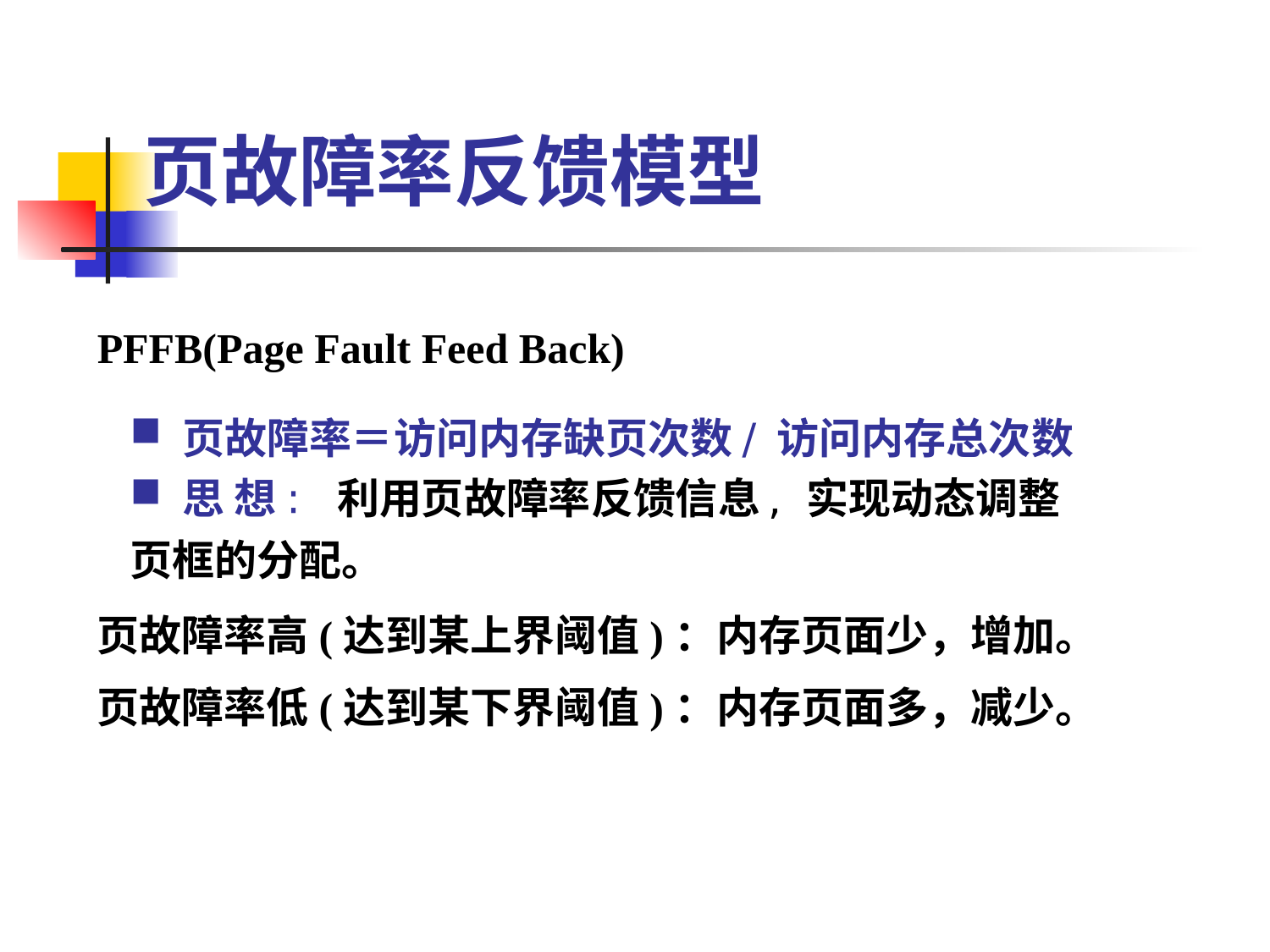

# 页故障率反馈模型

PFFB(Page Fault Feed Back)

页故障率高(达到某上界阈值)：内存页面少，增加。
页故障率低(达到某下界阈值)：内存页面多，减少。
 页故障率＝访问内存缺页次数/访问内存总次数
 思 想:  利用页故障率反馈信息, 实现动态调整页框的分配。